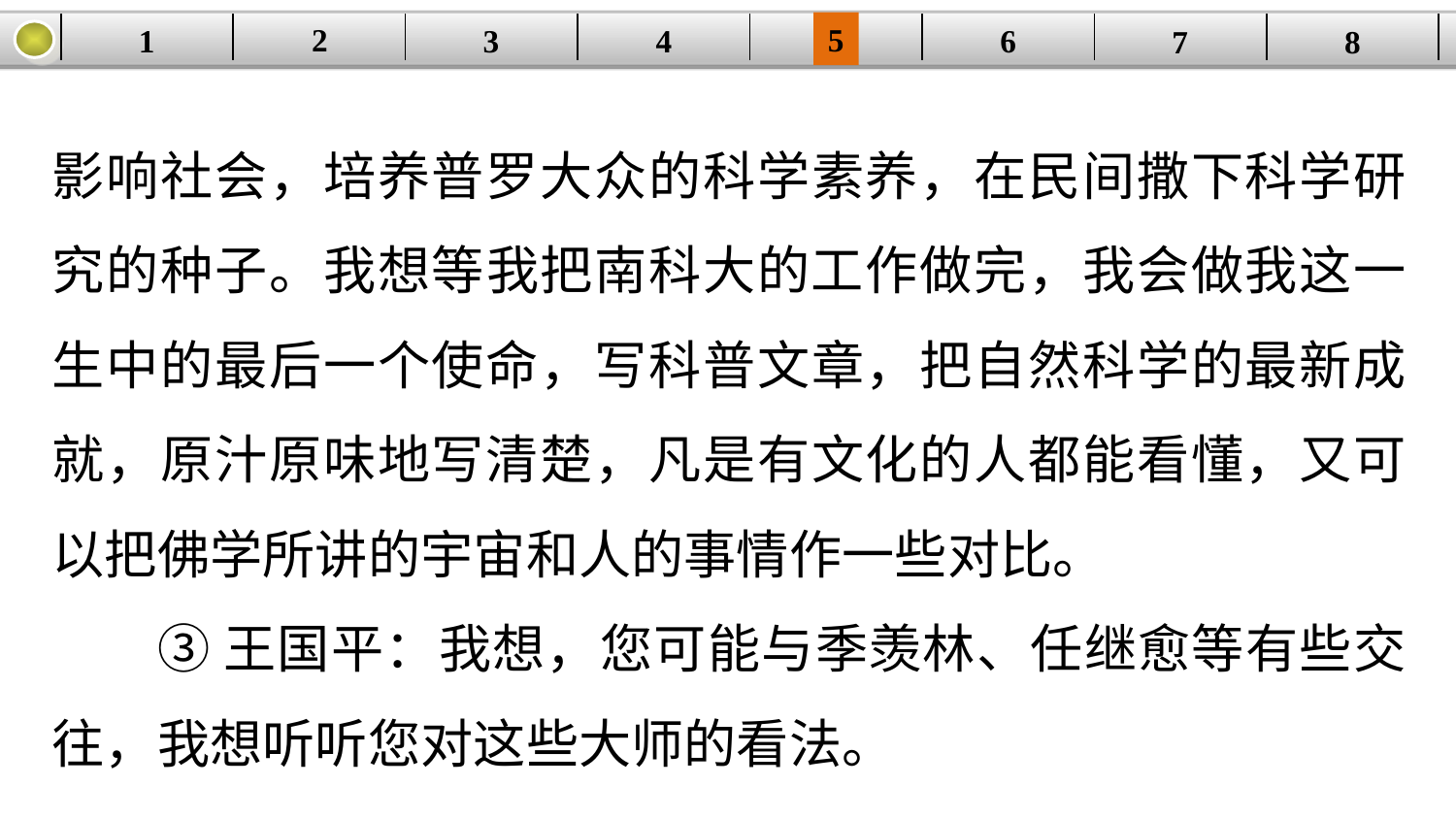

5
2
1
4
6
|  |  |  |  |  |  |  |  |
| --- | --- | --- | --- | --- | --- | --- | --- |
3
8
7

影响社会，培养普罗大众的科学素养，在民间撒下科学研究的种子。我想等我把南科大的工作做完，我会做我这一生中的最后一个使命，写科普文章，把自然科学的最新成就，原汁原味地写清楚，凡是有文化的人都能看懂，又可以把佛学所讲的宇宙和人的事情作一些对比。
③王国平：我想，您可能与季羡林、任继愈等有些交往，我想听听您对这些大师的看法。